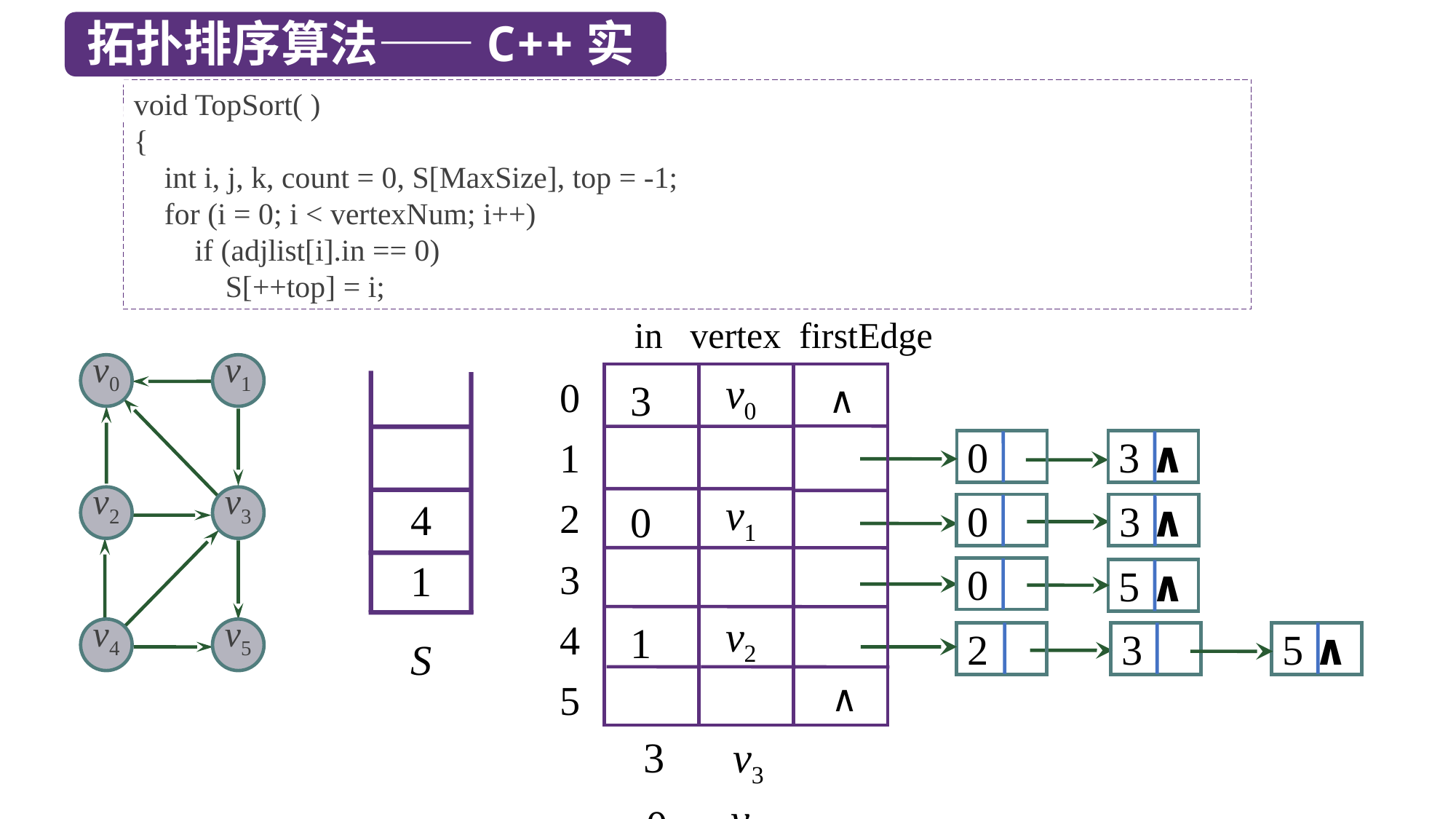

拓扑排序算法——C++实现

void TopSort( )
{
    int i, j, k, count = 0, S[MaxSize], top = -1;
    for (i = 0; i < vertexNum; i++)
        if (adjlist[i].in == 0)
            S[++top] = i;
 in   vertex  firstEdge
0
1
2
3
4
5

∧
∧

 3
 0
 1
 3
 0
 2

 v0
 v1
 v2
 v3
v4
v5

0
3 ∧

0
3 ∧

0

5 ∧

2

3

5 ∧

v0
v1

S

v2
v3
4

1
v4
v5